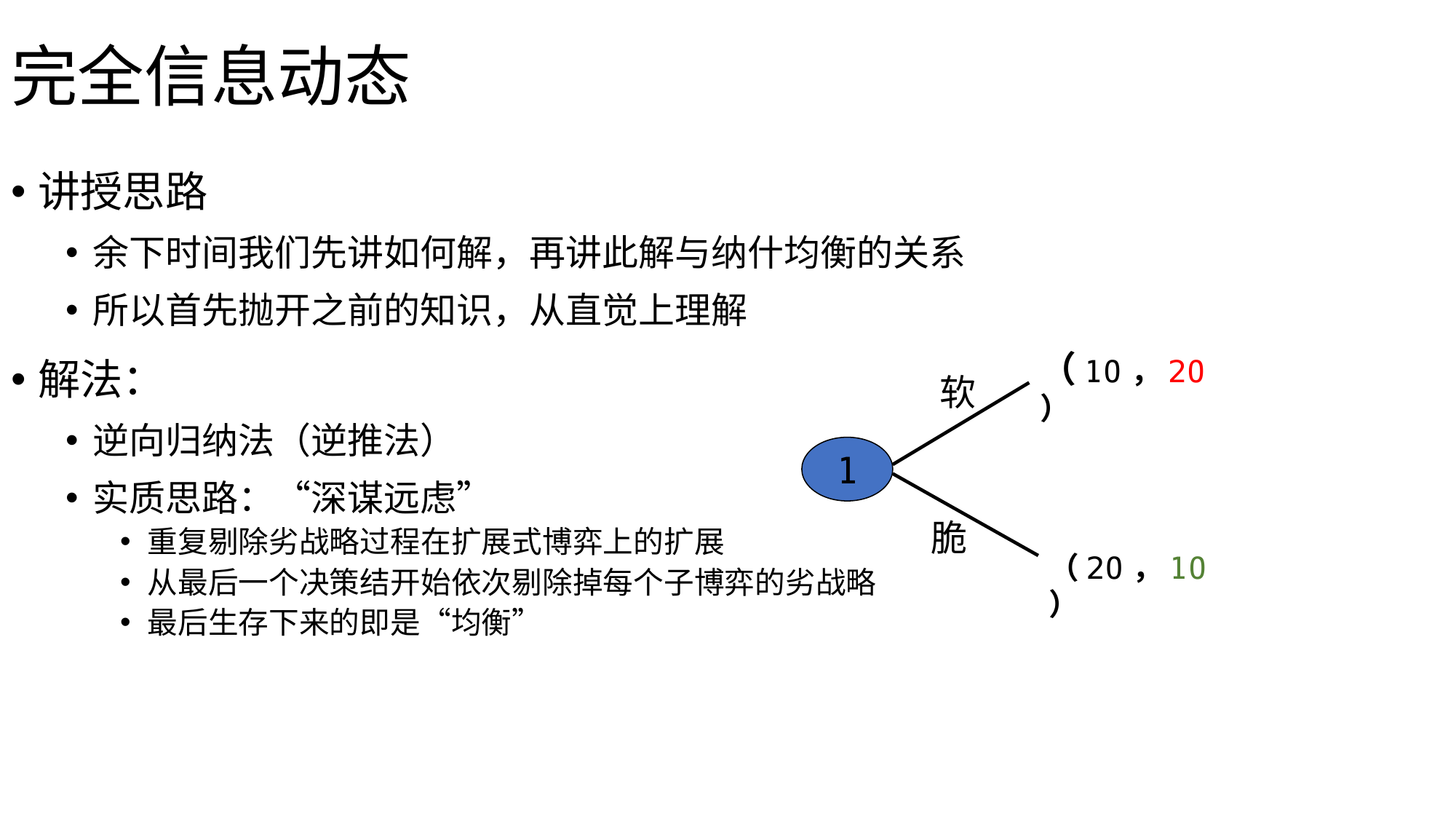

# 完全信息动态
讲授思路
余下时间我们先讲如何解，再讲此解与纳什均衡的关系
所以首先抛开之前的知识，从直觉上理解
解法：
逆向归纳法（逆推法）
实质思路：“深谋远虑”
重复剔除劣战略过程在扩展式博弈上的扩展
从最后一个决策结开始依次剔除掉每个子博弈的劣战略
最后生存下来的即是“均衡”

（10，20）
软

1

脆
（20，10）